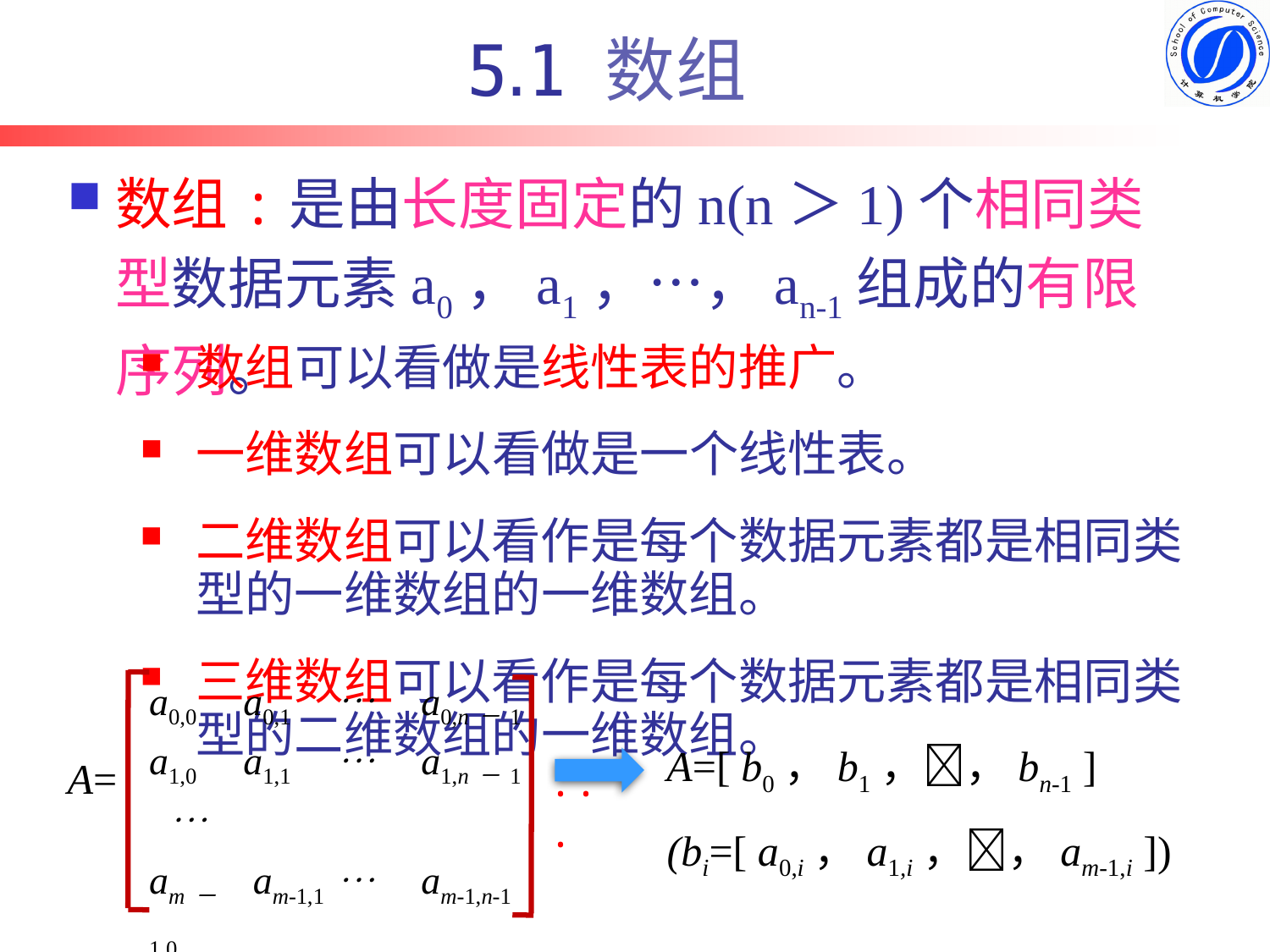

5.1 数组
数组:是由长度固定的n(n＞1)个相同类型数据元素a0，a1，…，an-1组成的有限序列。

数组可以看做是线性表的推广。
一维数组可以看做是一个线性表。
二维数组可以看作是每个数据元素都是相同类型的一维数组的一维数组。
三维数组可以看作是每个数据元素都是相同类型的二维数组的一维数组。
…
a0,0
a0,1
a0,n－1
…
a1,0
a1,1
a1,n－1
A=
…
…
am－1,0
 am-1,1
am-1,n-1
A=[ b0，b1，…，bn-1 ]

···
(bi=[ a0,i，a1,i，…，am-1,i ])